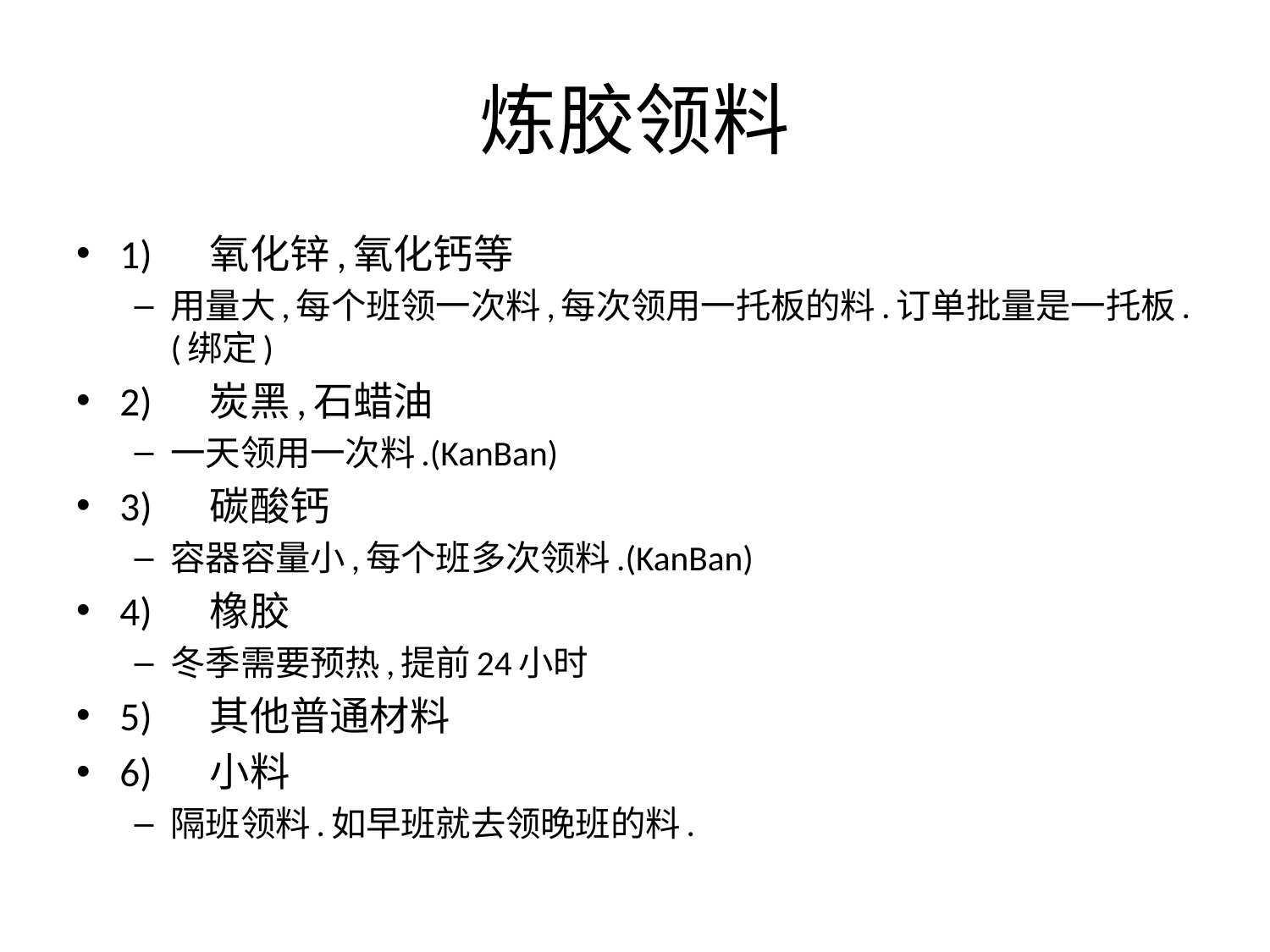

# 炼胶领料
1)	氧化锌,氧化钙等
用量大,每个班领一次料,每次领用一托板的料.订单批量是一托板.(绑定)
2)	炭黑,石蜡油
一天领用一次料.(KanBan)
3)	碳酸钙
容器容量小,每个班多次领料.(KanBan)
4)	橡胶
冬季需要预热,提前24小时
5)	其他普通材料
6)	小料
隔班领料.如早班就去领晚班的料.